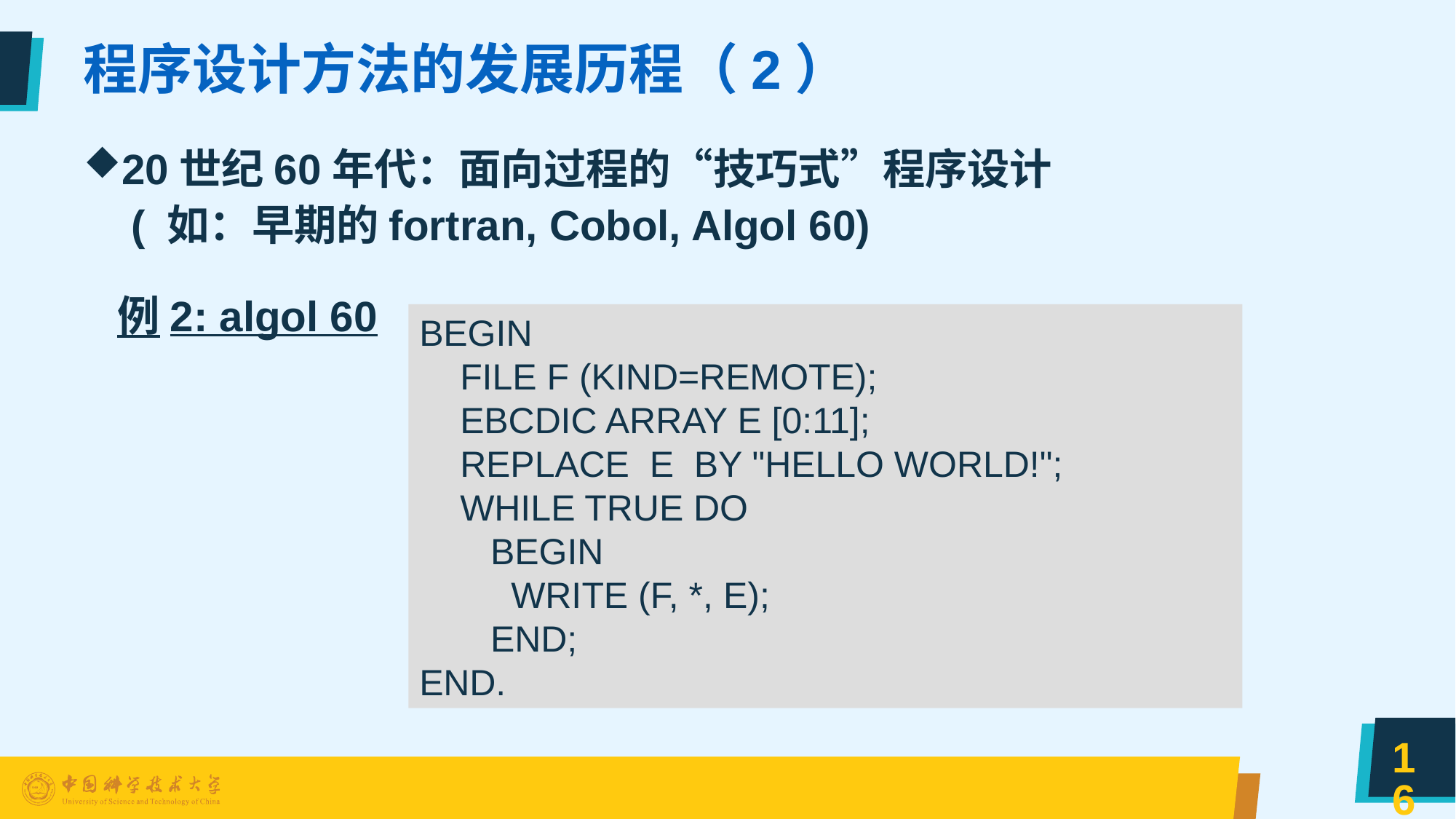

# 程序设计方法的发展历程（2）
20世纪60年代：面向过程的“技巧式”程序设计
    ( 如：早期的fortran, Cobol, Algol 60)

  例2: algol 60

BEGIN
    FILE F (KIND=REMOTE);
    EBCDIC ARRAY E [0:11];
    REPLACE  E  BY "HELLO WORLD!";
    WHILE TRUE DO
       BEGIN
         WRITE (F, *, E);
       END;
END.
16